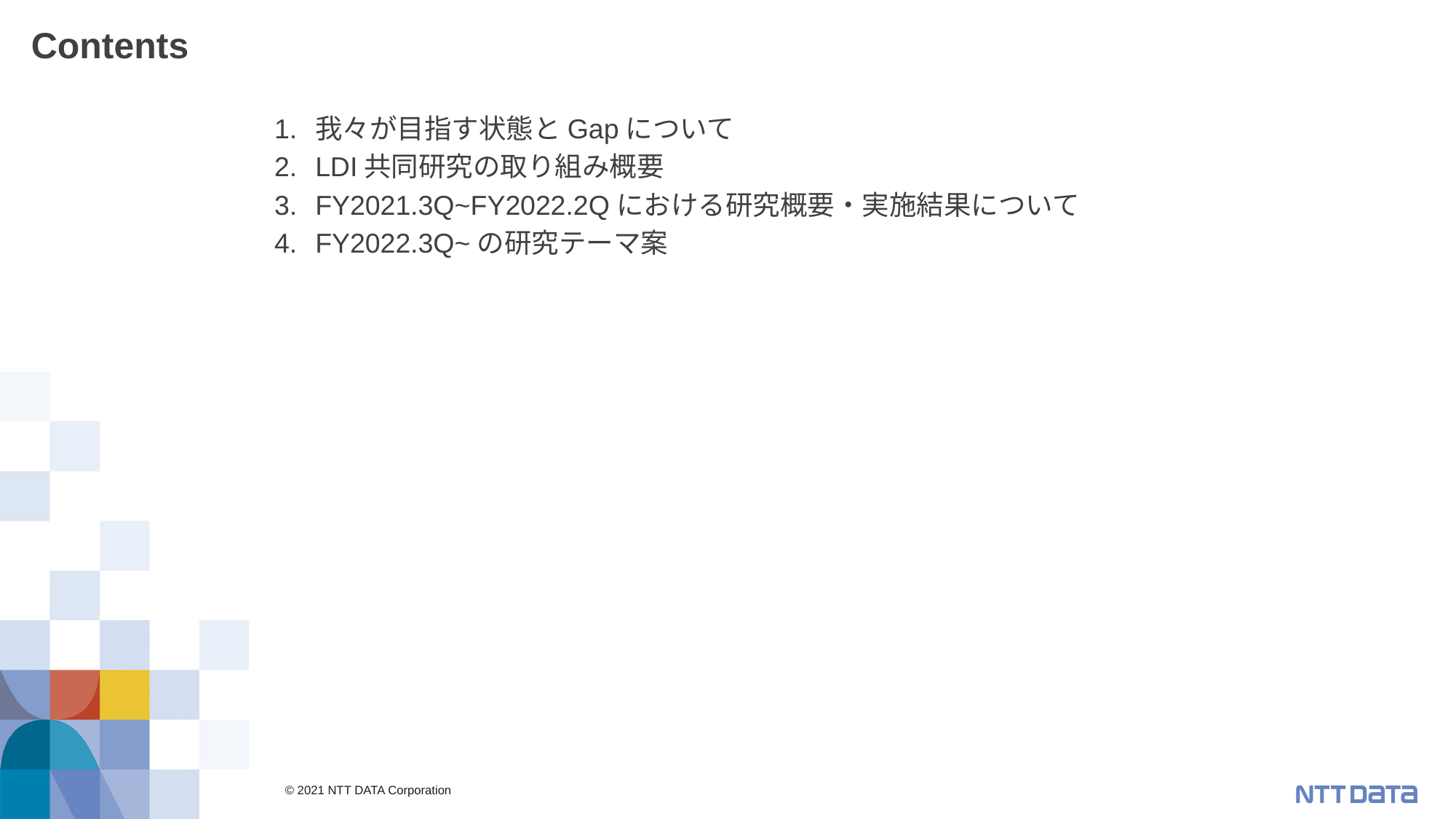

# Contents
我々が目指す状態とGapについて
LDI共同研究の取り組み概要
FY2021.3Q~FY2022.2Qにおける研究概要・実施結果について
FY2022.3Q~の研究テーマ案